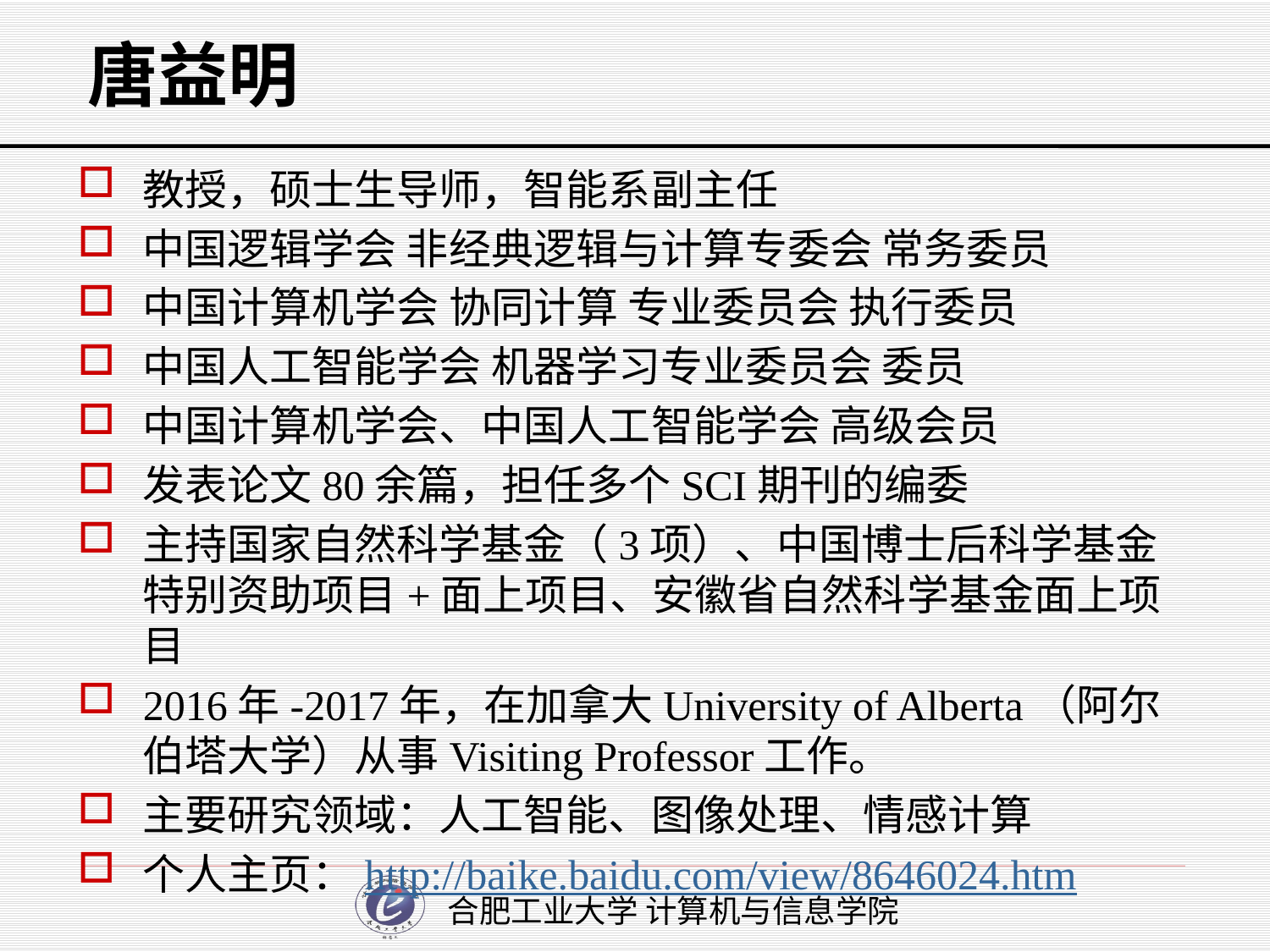

# 唐益明

教授，硕士生导师，智能系副主任
中国逻辑学会 非经典逻辑与计算专委会 常务委员
中国计算机学会 协同计算 专业委员会 执行委员
中国人工智能学会 机器学习专业委员会 委员
中国计算机学会、中国人工智能学会 高级会员
发表论文80余篇，担任多个SCI期刊的编委
主持国家自然科学基金（3项）、中国博士后科学基金特别资助项目+面上项目、安徽省自然科学基金面上项目
2016年-2017年，在加拿大University of Alberta（阿尔伯塔大学）从事Visiting Professor工作。
主要研究领域：人工智能、图像处理、情感计算
个人主页：http://baike.baidu.com/view/8646024.htm
2